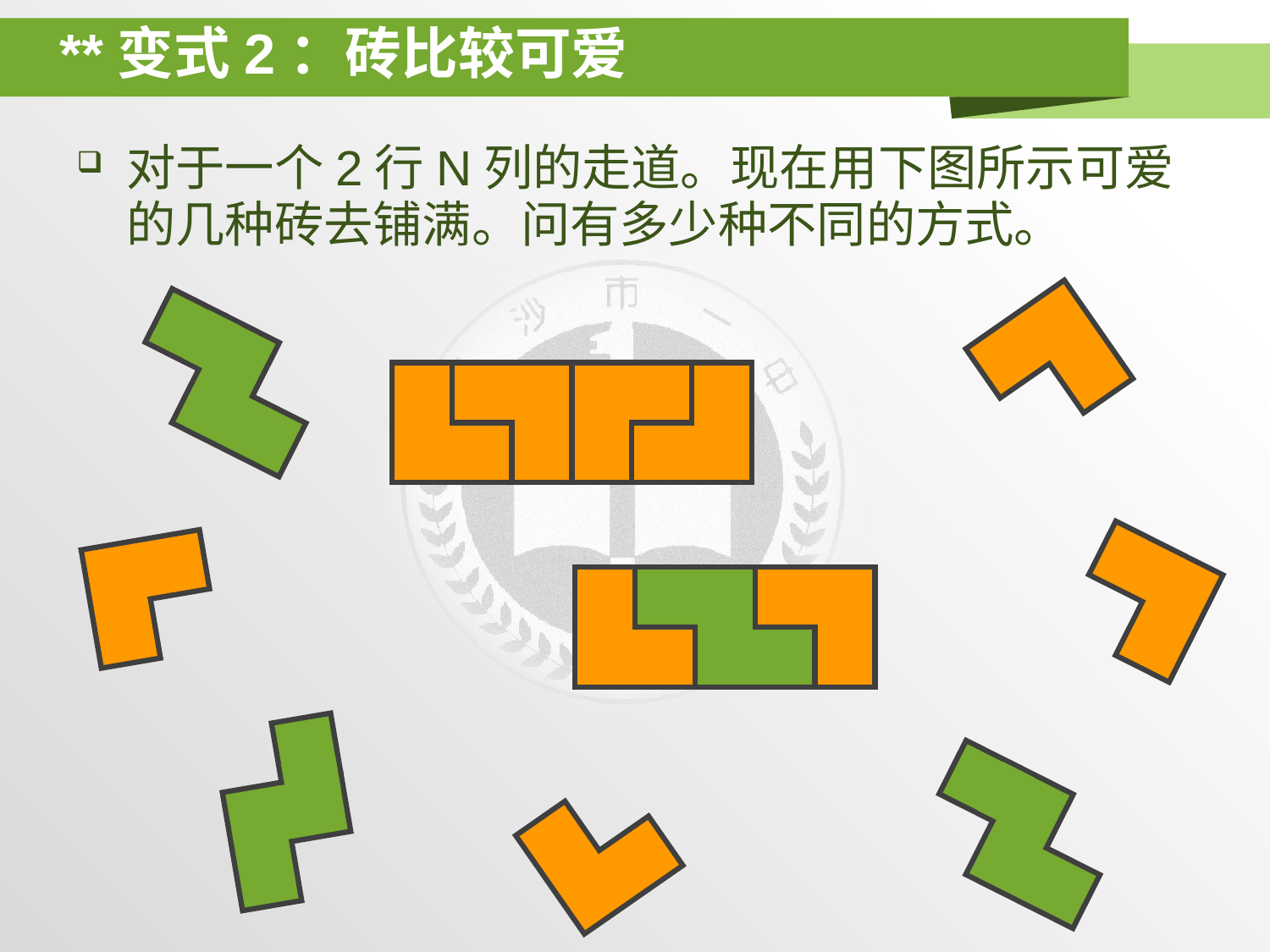

# **变式2：砖比较可爱
对于一个2行N列的走道。现在用下图所示可爱的几种砖去铺满。问有多少种不同的方式。